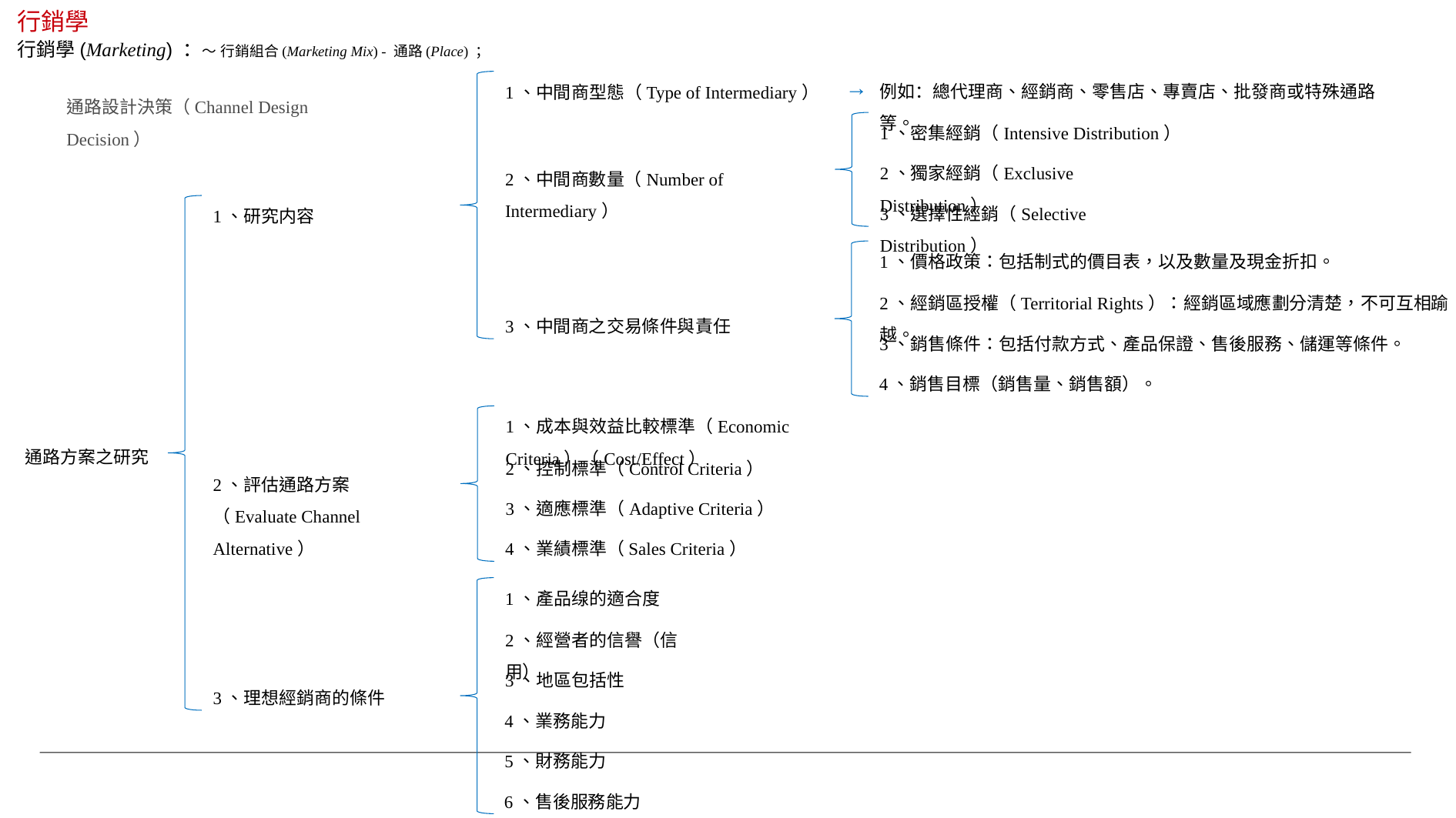

行銷學
行銷學(Marketing) ：～ 行銷組合(Marketing Mix) - 通路(Place) ；
→
例如：總代理商、經銷商、零售店、專賣店、批發商或特殊通路等。
1、中間商型態（Type of Intermediary）

通路設計決策（Channel Design Decision）
1、密集經銷（Intensive Distribution）

2、獨家經銷（Exclusive Distribution）
2、中間商數量（Number of Intermediary）
3、選擇性經銷（Selective Distribution）
1、研究内容

1、價格政策：包括制式的價目表，以及數量及現金折扣。

2、經銷區授權（Territorial Rights）：經銷區域應劃分清楚，不可互相踰越。
3、中間商之交易條件與責任
3、銷售條件：包括付款方式、產品保證、售後服務、儲運等條件。
4、銷售目標（銷售量、銷售額）。
1、成本與效益比較標準（Economic Criteria）（Cost/Effect）

通路方案之研究
2、控制標準（Control Criteria）
2、評估通路方案
（Evaluate Channel Alternative）
3、適應標準（Adaptive Criteria）
4、業績標準（Sales Criteria）
1、產品缐的適合度

2、經營者的信譽（信用）
3、地區包括性
3、理想經銷商的條件
4、業務能力
5、財務能力
6、售後服務能力